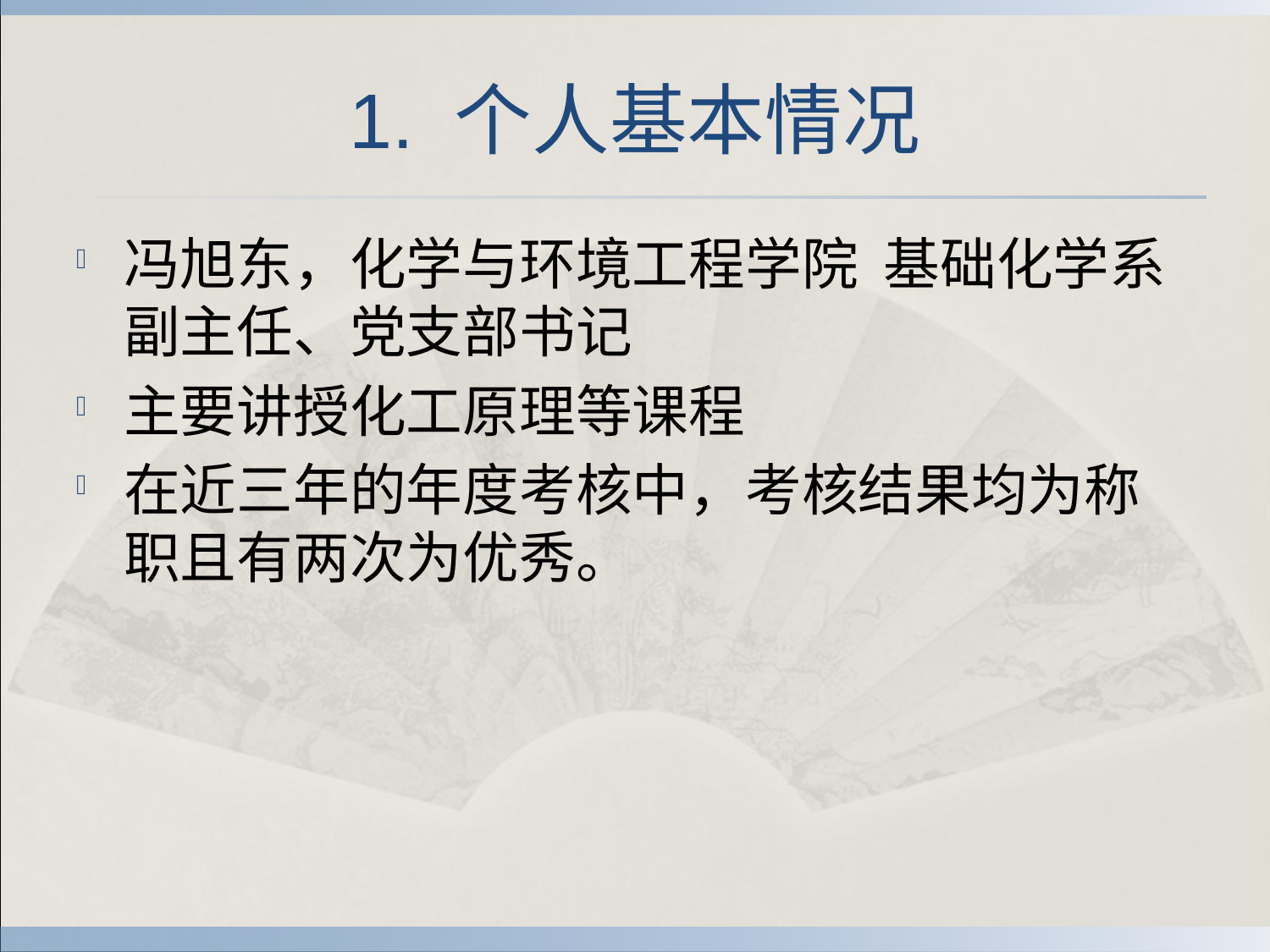

# 1. 个人基本情况
冯旭东，化学与环境工程学院  基础化学系副主任、党支部书记
主要讲授化工原理等课程
在近三年的年度考核中，考核结果均为称职且有两次为优秀。